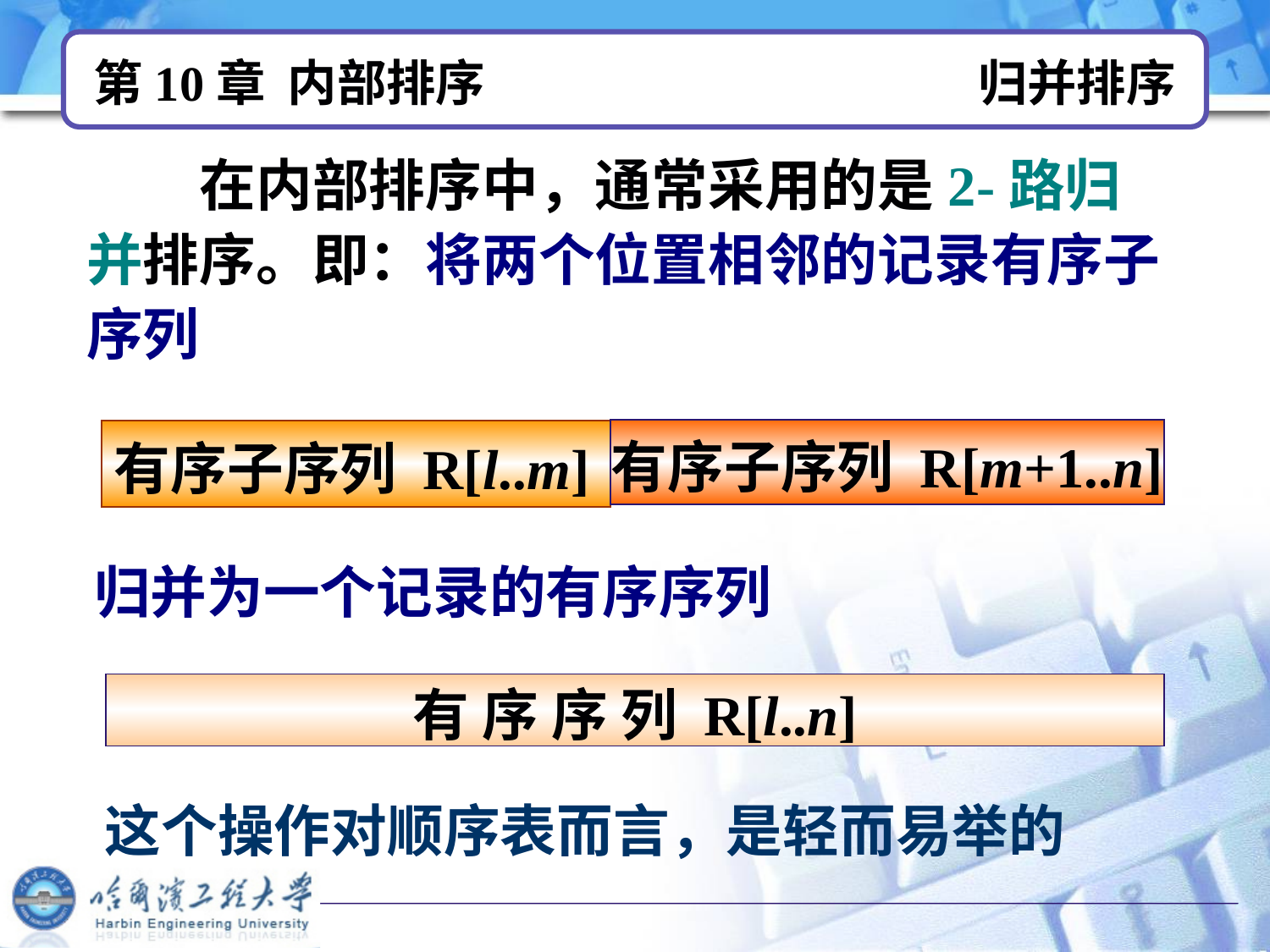

# 第10章  内部排序                                            归并排序
　　在内部排序中，通常采用的是2-路归并排序。即：将两个位置相邻的记录有序子序列
有序子序列 R[m+1..n]
有序子序列 R[l..m]
归并为一个记录的有序序列
有 序 序 列 R[l..n]
这个操作对顺序表而言，是轻而易举的